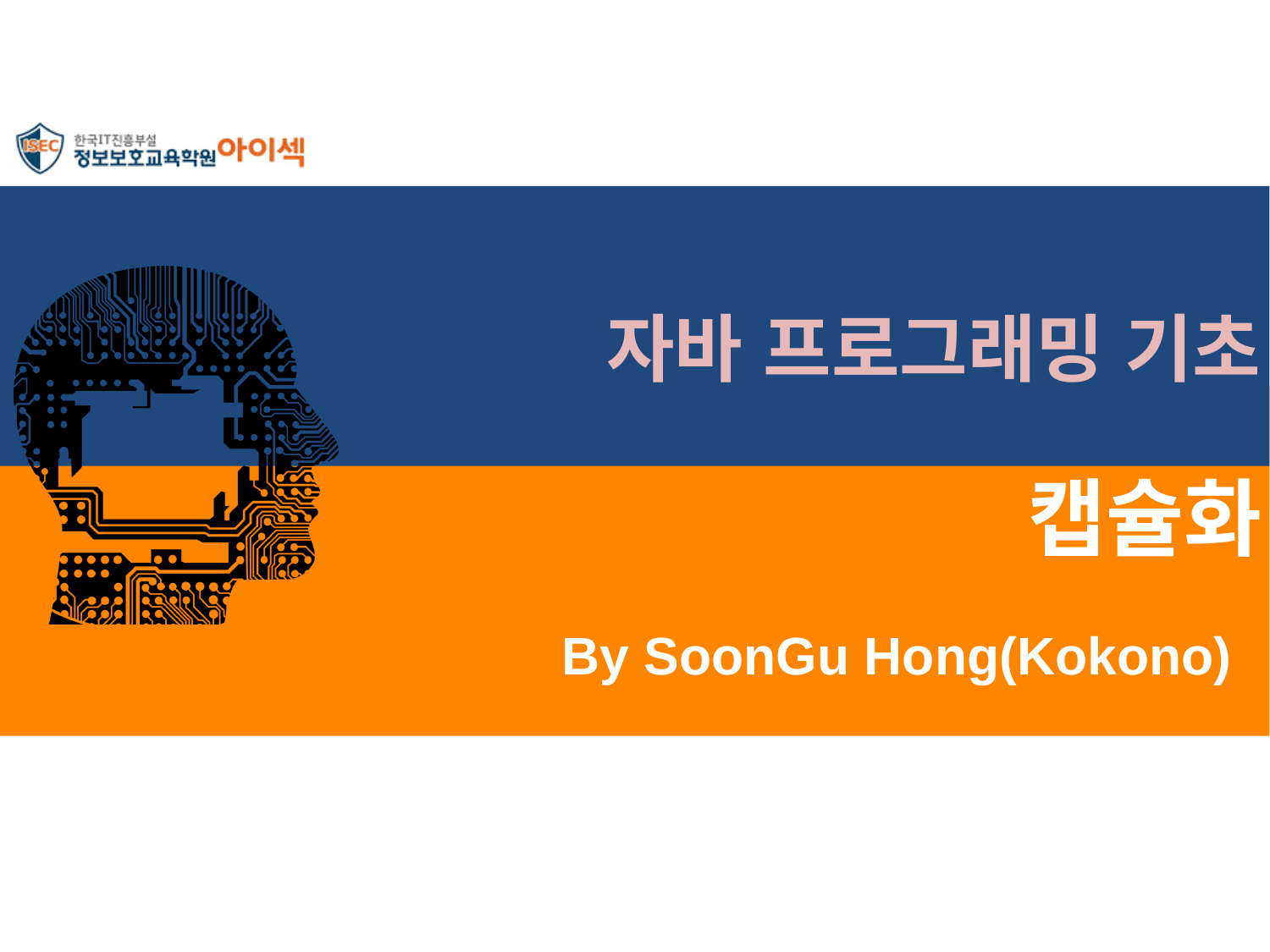

자바 프로그래밍 기초
# 캡슐화
By SoonGu Hong(Kokono)